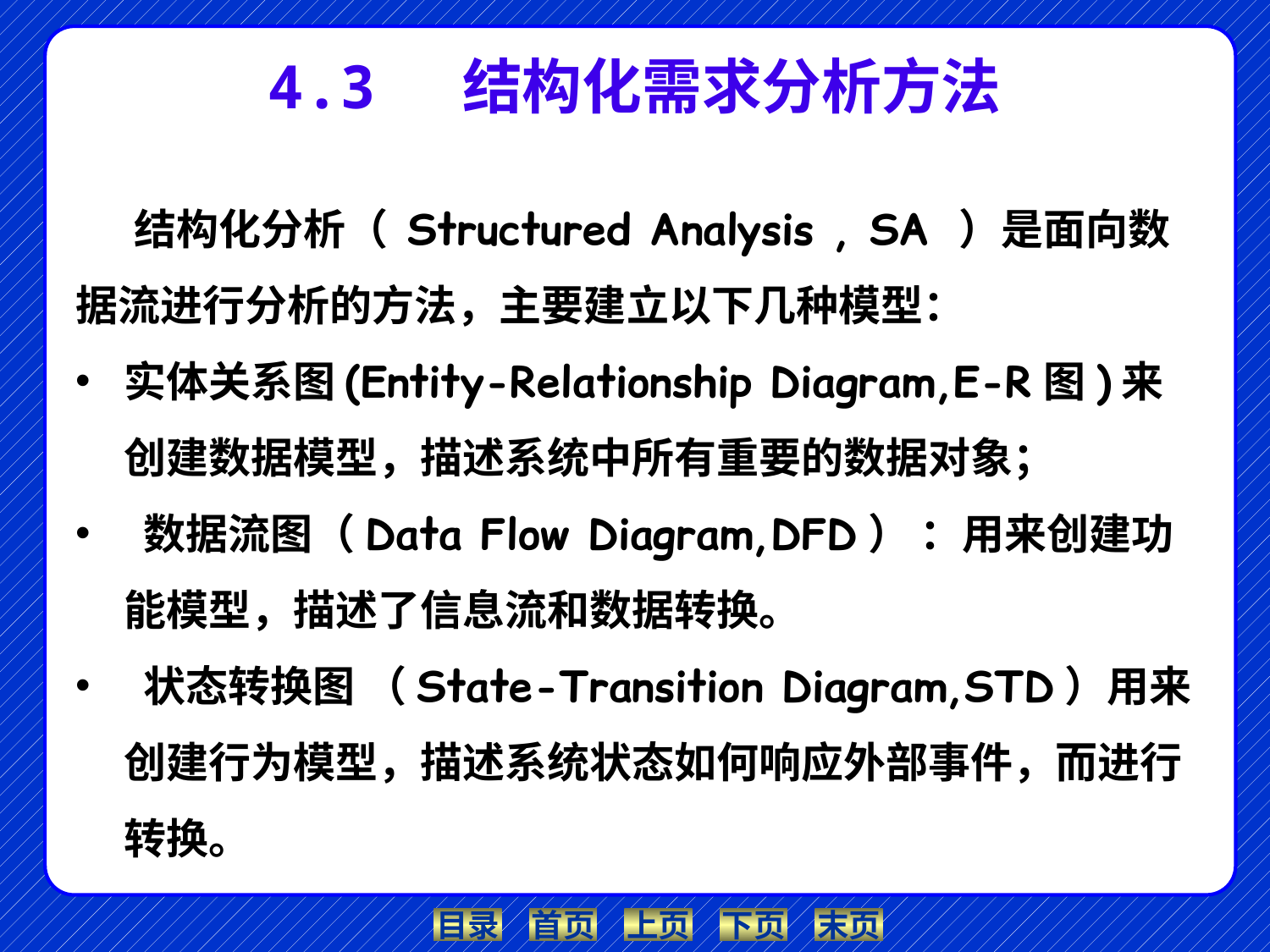

4.3  结构化需求分析方法
     结构化分析（ Structured Analysis , SA ）是面向数据流进行分析的方法，主要建立以下几种模型：
实体关系图(Entity-Relationship Diagram,E-R图)来创建数据模型，描述系统中所有重要的数据对象；
 数据流图（Data Flow Diagram,DFD） ：用来创建功能模型，描述了信息流和数据转换。
 状态转换图 （State-Transition Diagram,STD）用来创建行为模型，描述系统状态如何响应外部事件，而进行转换。